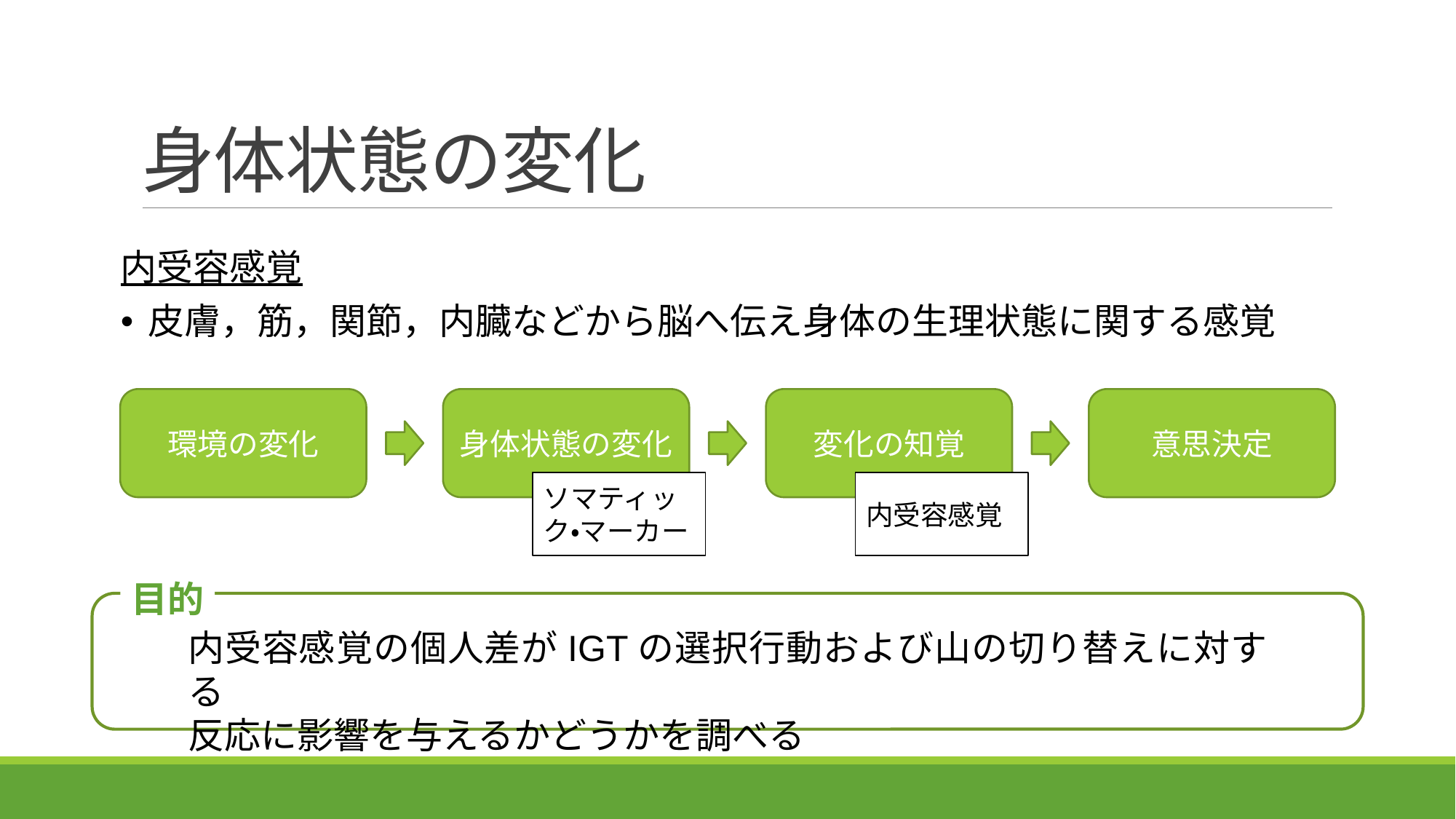

# 身体状態の変化
内受容感覚
皮膚，筋，関節，内臓などから脳へ伝え身体の生理状態に関する感覚
環境の変化
身体状態の変化
変化の知覚
意思決定

ソマティック・マーカー
内受容感覚
目的

内受容感覚の個人差がIGTの選択行動および山の切り替えに対する
反応に影響を与えるかどうかを調べる